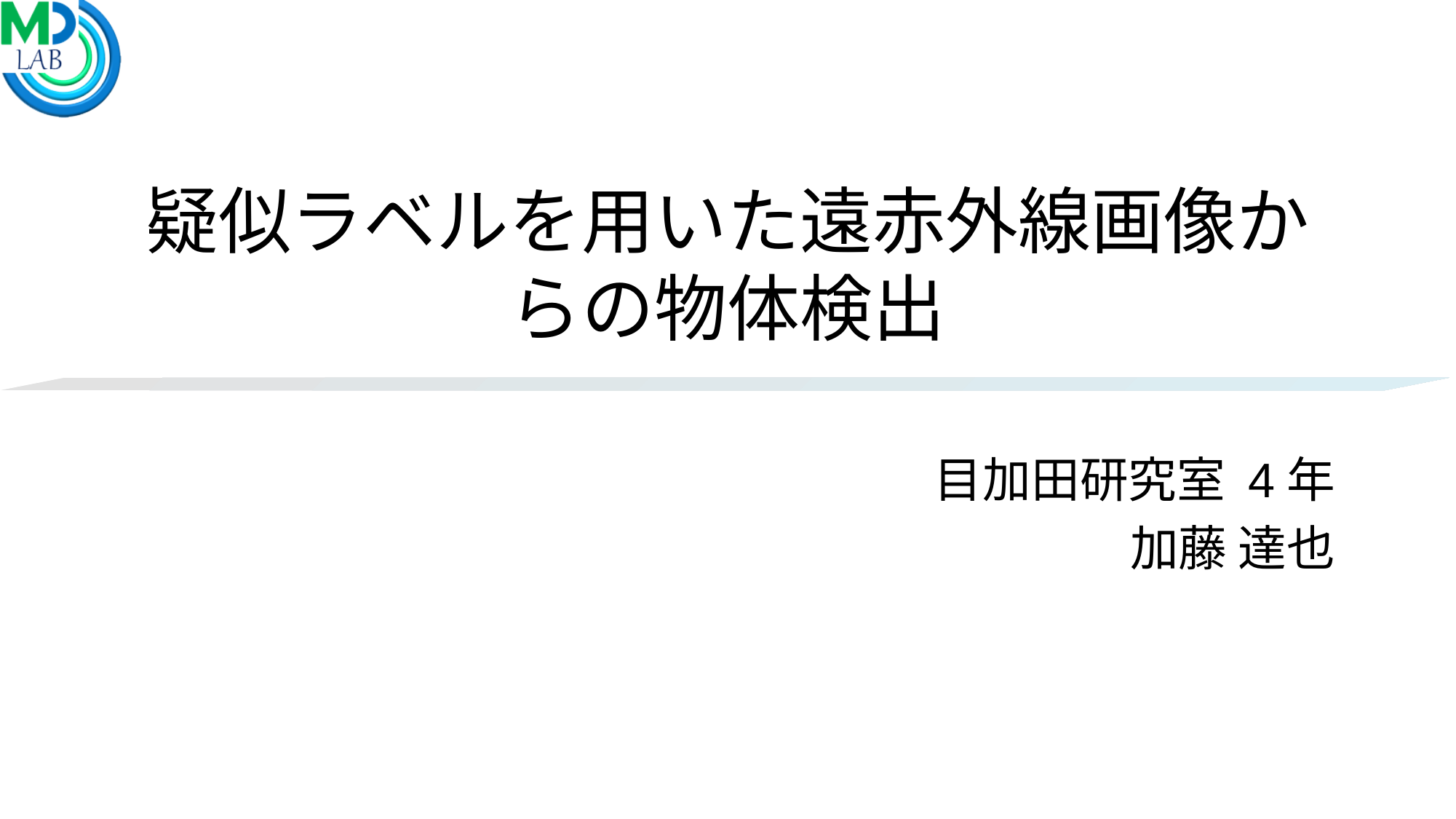

# 疑似ラベルを用いた遠赤外線画像からの物体検出
目加田研究室 4年
加藤 達也